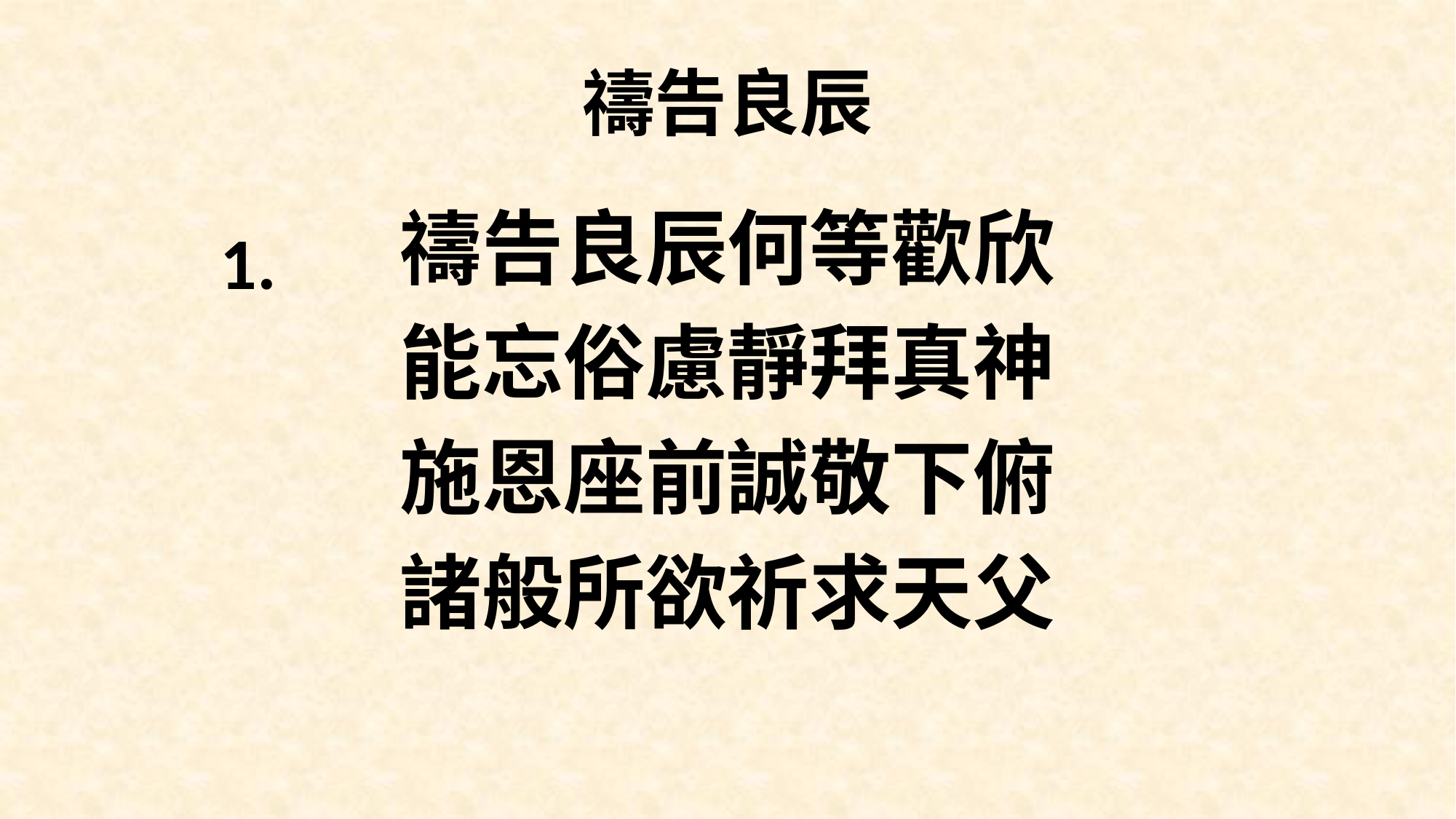

# 禱告良辰
禱告良辰何等歡欣
能忘俗慮靜拜真神
施恩座前誠敬下俯
諸般所欲祈求天父
1.